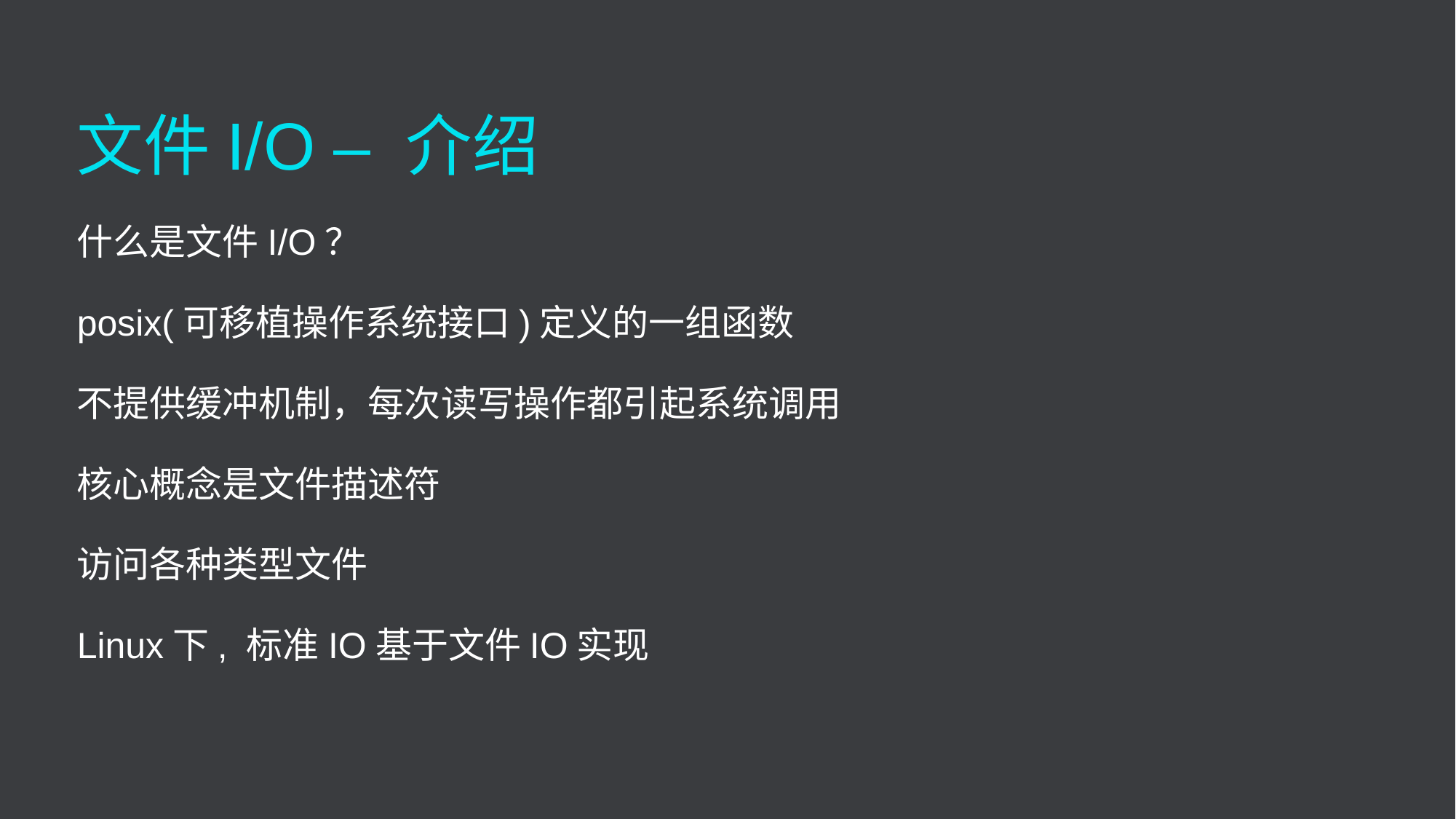

文件I/O – 介绍
什么是文件I/O？
posix(可移植操作系统接口)定义的一组函数
不提供缓冲机制，每次读写操作都引起系统调用
核心概念是文件描述符
访问各种类型文件
Linux下, 标准IO基于文件IO实现